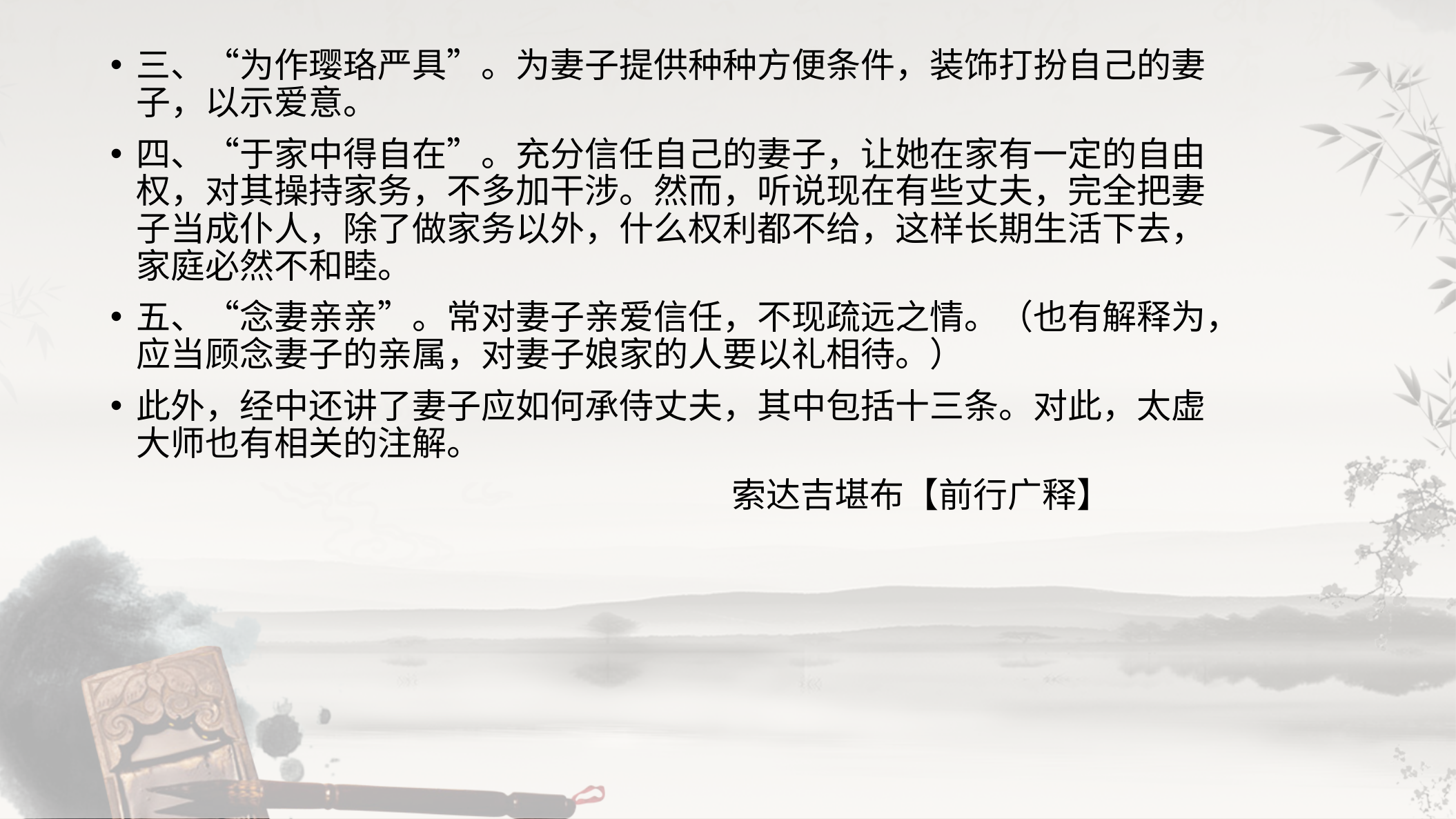

三、“为作璎珞严具”。为妻子提供种种方便条件，装饰打扮自己的妻子，以示爱意。
四、“于家中得自在”。充分信任自己的妻子，让她在家有一定的自由权，对其操持家务，不多加干涉。然而，听说现在有些丈夫，完全把妻子当成仆人，除了做家务以外，什么权利都不给，这样长期生活下去，家庭必然不和睦。
五、“念妻亲亲”。常对妻子亲爱信任，不现疏远之情。（也有解释为，应当顾念妻子的亲属，对妻子娘家的人要以礼相待。）
此外，经中还讲了妻子应如何承侍丈夫，其中包括十三条。对此，太虚大师也有相关的注解。
                                                                               索达吉堪布【前行广释】